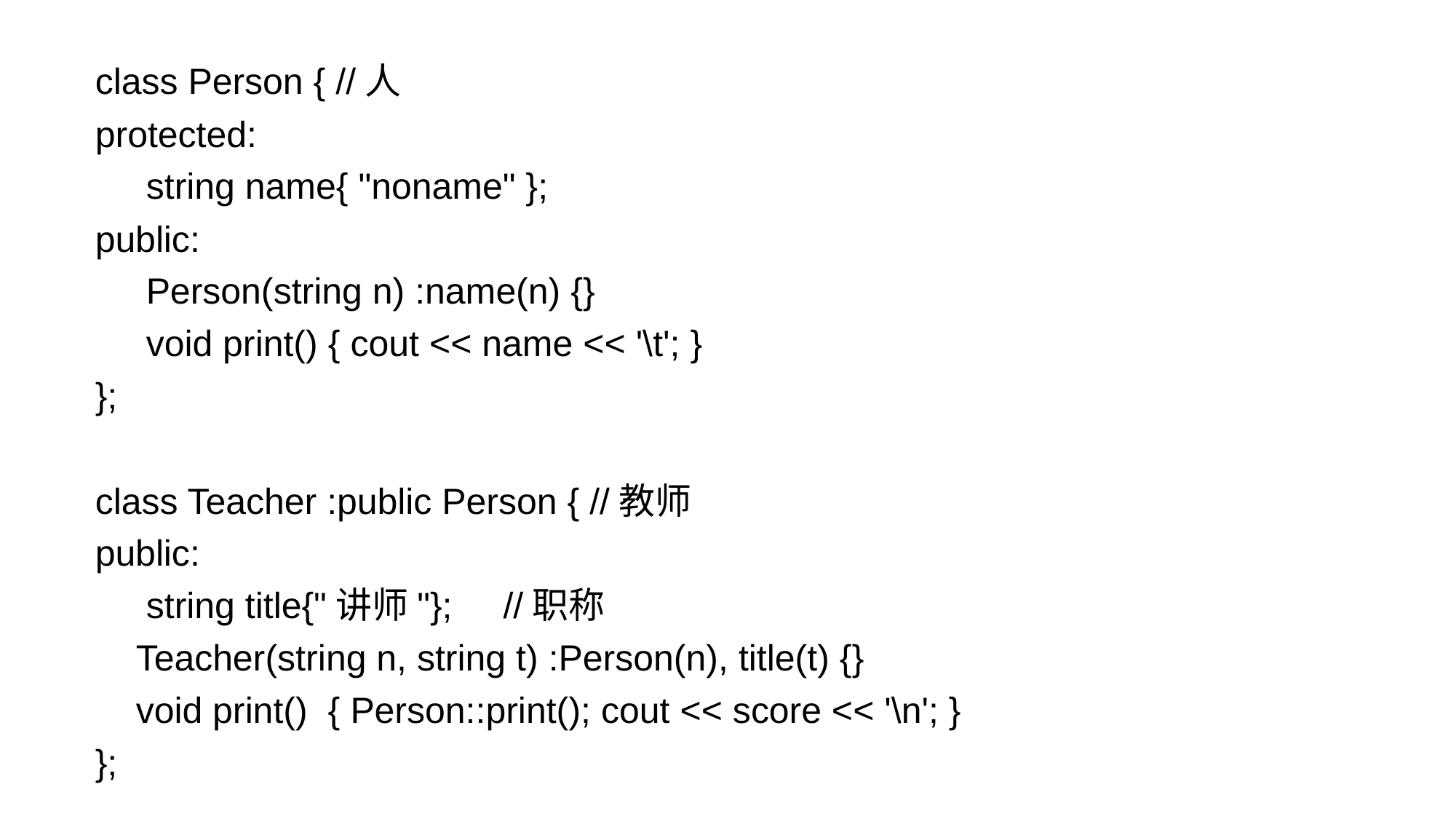

class Person { //人
protected:
     string name{ "noname" };
public:
     Person(string n) :name(n) {}
     void print() { cout << name << '\t'; }
};

class Teacher :public Person { //教师
public:
     string title{"讲师"};     //职称
    Teacher(string n, string t) :Person(n), title(t) {}
    void print()  { Person::print(); cout << score << '\n'; }
};